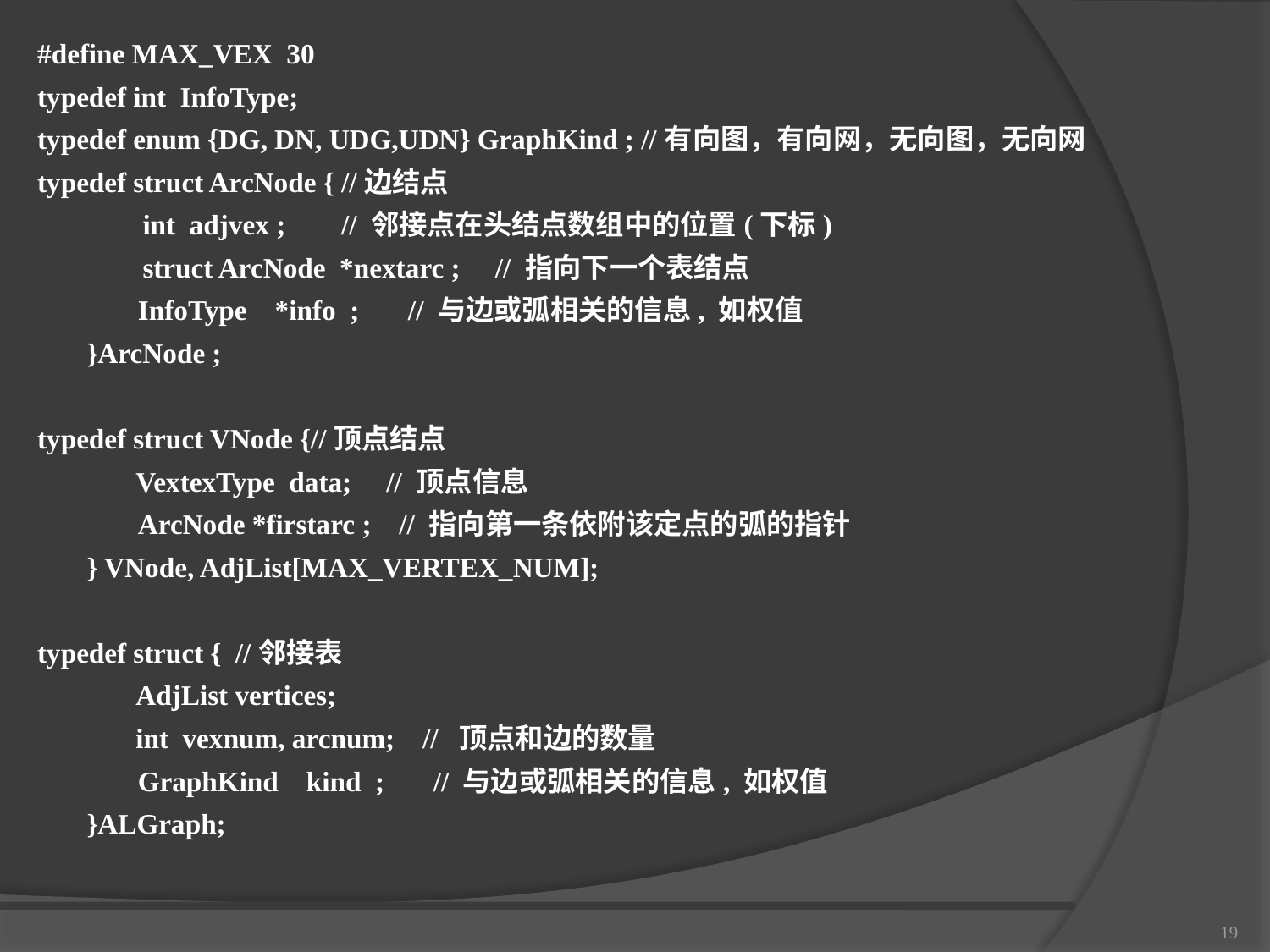

#define MAX_VEX  30
typedef int  InfoType;
typedef enum {DG, DN, UDG,UDN} GraphKind ; //有向图，有向网，无向图，无向网
typedef struct ArcNode { //边结点
        int  adjvex ;        // 邻接点在头结点数组中的位置(下标)
        struct ArcNode  *nextarc ;     // 指向下一个表结点
InfoType    *info  ;       // 与边或弧相关的信息, 如权值
}ArcNode ;

typedef struct VNode {//顶点结点
       VextexType  data;     // 顶点信息
ArcNode *firstarc ;    // 指向第一条依附该定点的弧的指针
} VNode, AdjList[MAX_VERTEX_NUM];

typedef struct {  //邻接表
       AdjList vertices;
       int  vexnum, arcnum;    //  顶点和边的数量
GraphKind    kind  ;       // 与边或弧相关的信息, 如权值
}ALGraph;

19